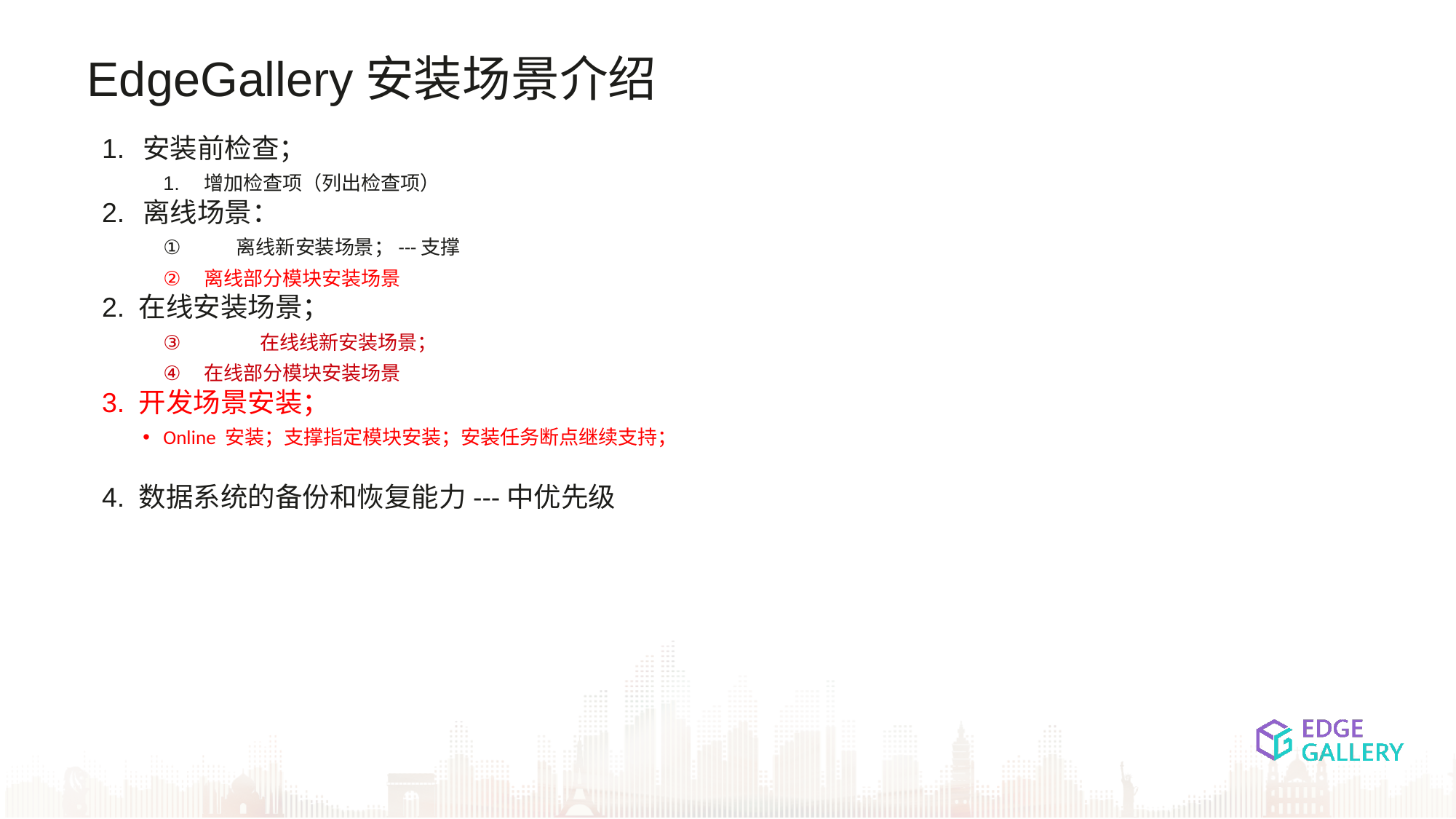

EdgeGallery安装场景介绍
安装前检查；
增加检查项（列出检查项）
离线场景：
	离线新安装场景；---支撑
离线部分模块安装场景
2. 在线安装场景；
	在线线新安装场景；
在线部分模块安装场景
3. 开发场景安装；
Online 安装；支撑指定模块安装；安装任务断点继续支持；

4. 数据系统的备份和恢复能力---中优先级